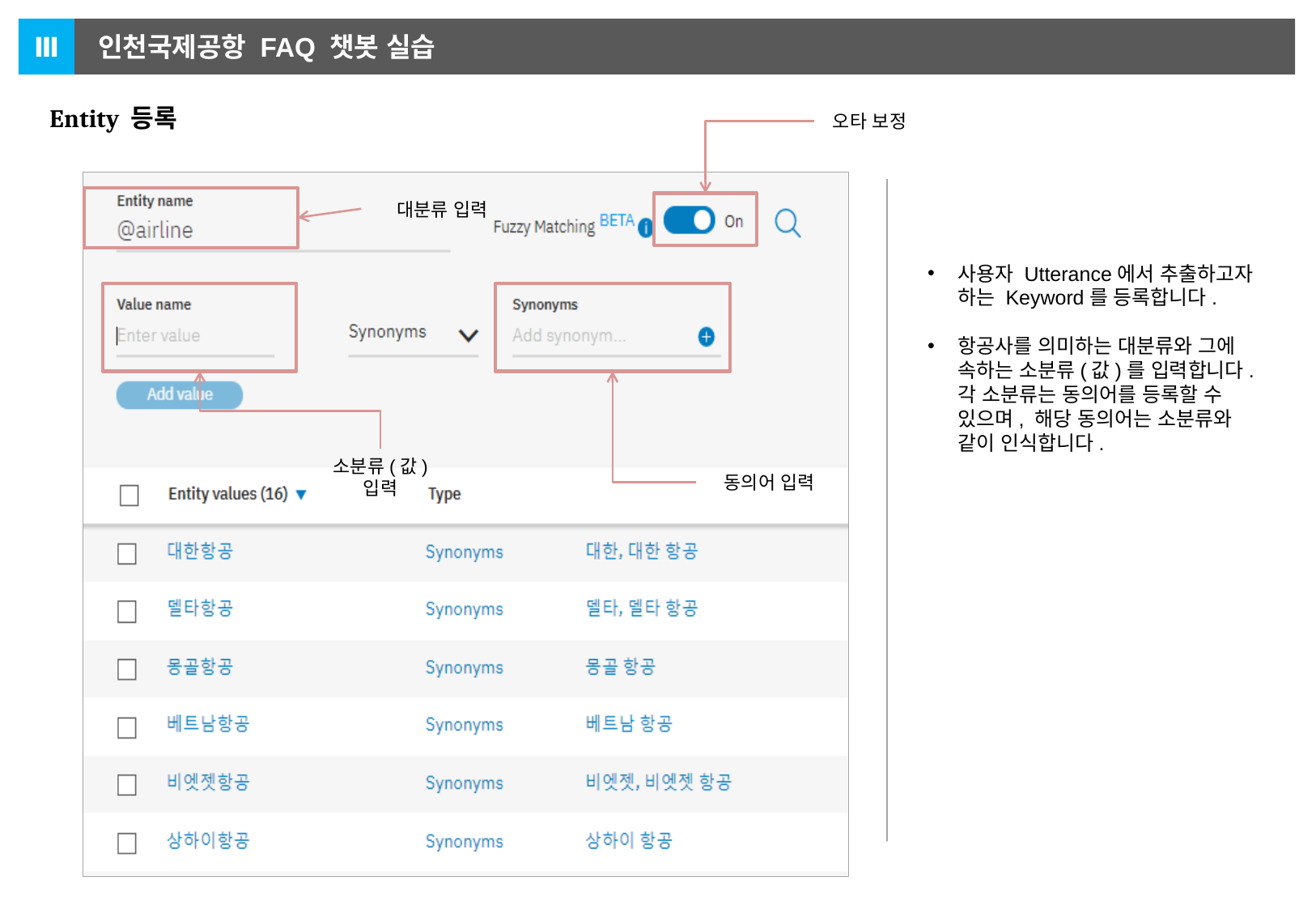

Ⅲ
인천국제공항 FAQ 챗봇 실습
Entity 등록
오타 보정

대분류 입력

사용자 Utterance에서 추출하고자 하는 Keyword를 등록합니다.

항공사를 의미하는 대분류와 그에 속하는 소분류(값)를 입력합니다. 각 소분류는 동의어를 등록할 수 있으며, 해당 동의어는 소분류와 같이 인식합니다.

소분류(값) 입력
동의어 입력